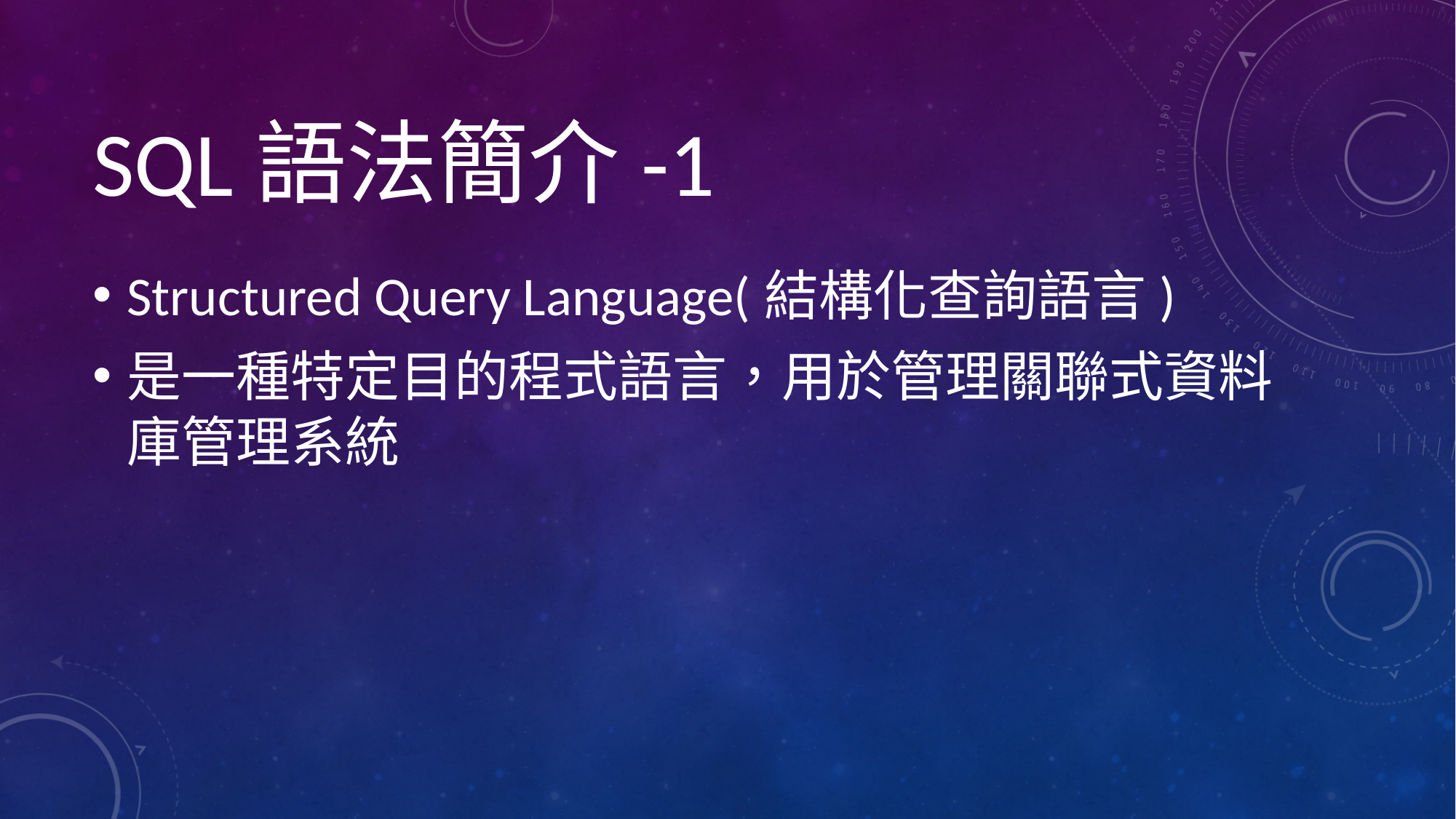

# SQL語法簡介-1
Structured Query Language(結構化查詢語言)
是一種特定目的程式語言，用於管理關聯式資料庫管理系統